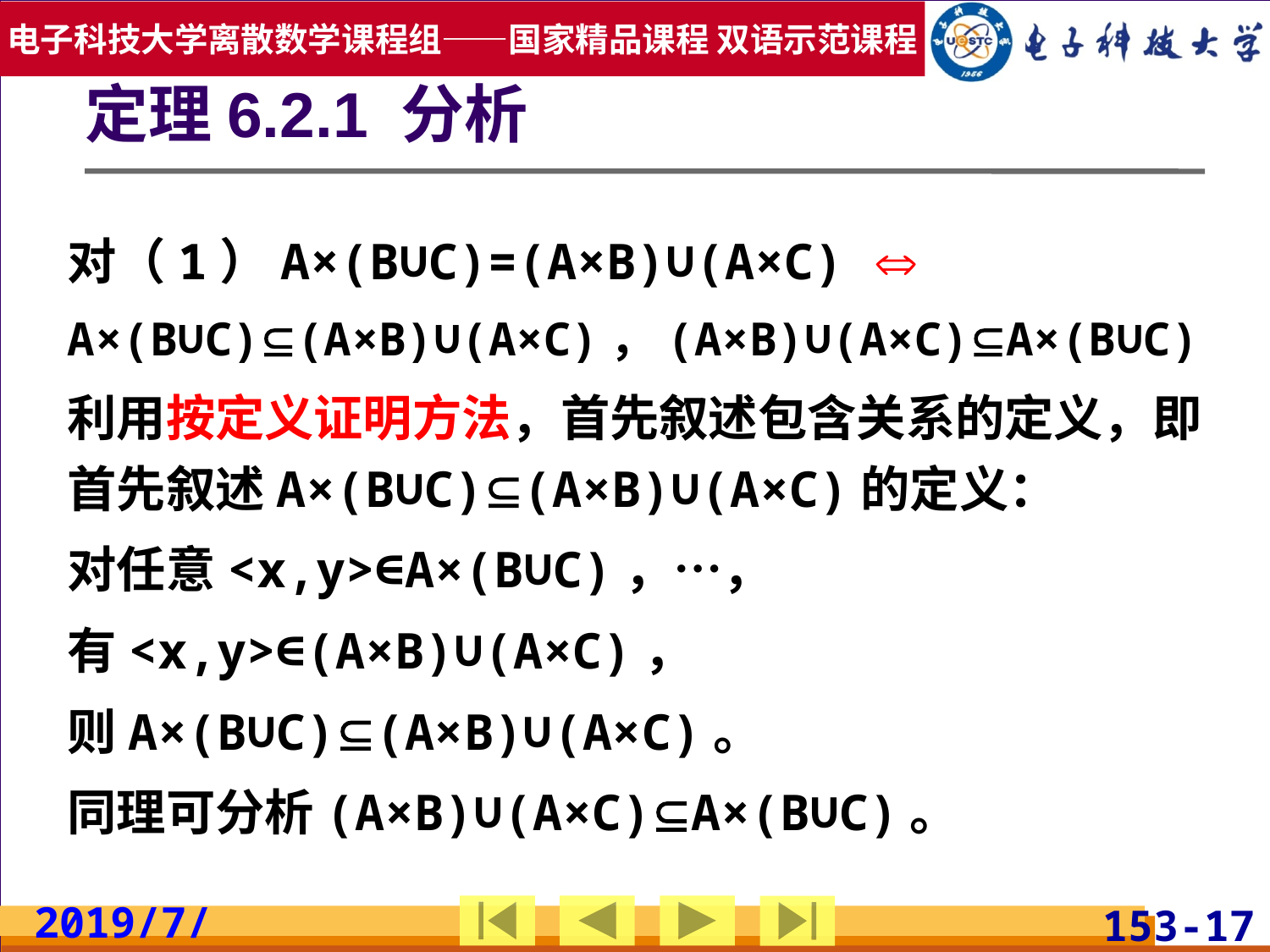

# 定理6.2.1 分析
对（1）A×(B∪C)=(A×B)∪(A×C) ⇔
A×(B∪C)⊆(A×B)∪(A×C)，(A×B)∪(A×C)⊆A×(B∪C)
利用按定义证明方法，首先叙述包含关系的定义，即首先叙述A×(B∪C)⊆(A×B)∪(A×C)的定义：
对任意<x,y>∈A×(B∪C)，…，
有<x,y>∈(A×B)∪(A×C)，
则A×(B∪C)⊆(A×B)∪(A×C)。
同理可分析(A×B)∪(A×C)⊆A×(B∪C)。
2019/7/3